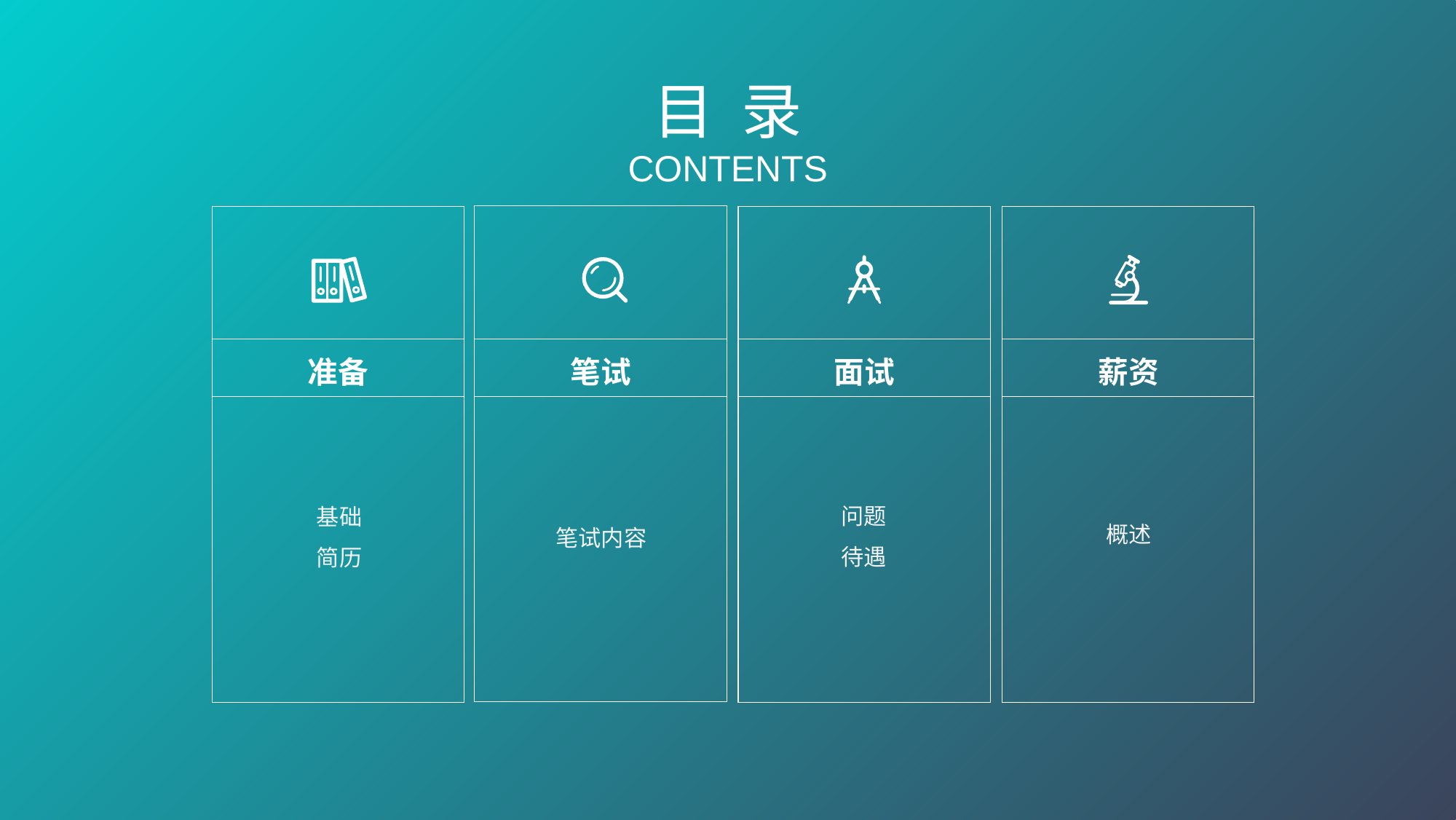

目  录
CONTENTS

准备
笔试
面试
薪资
问题
待遇
基础
简历
概述
笔试内容